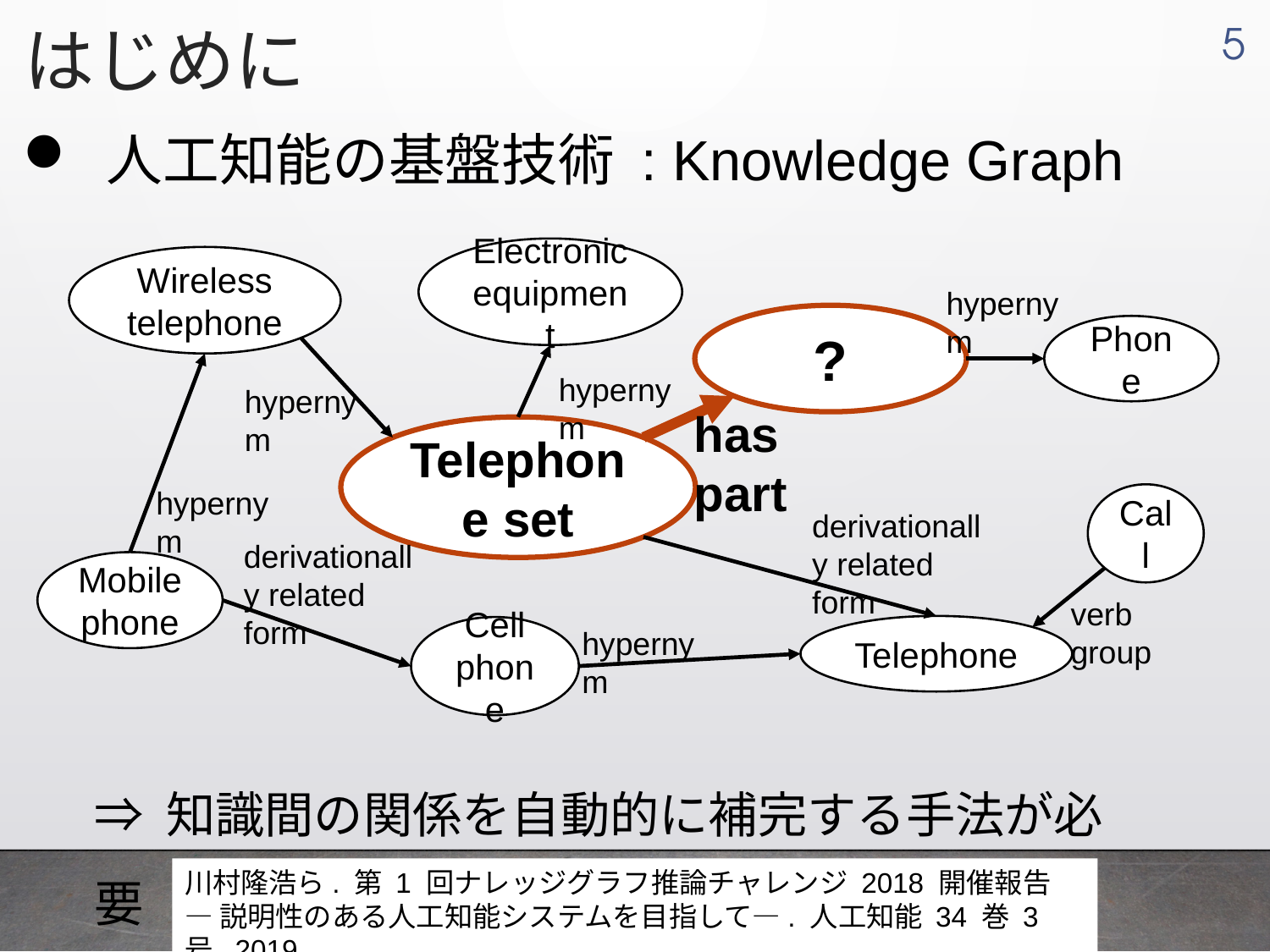

はじめに
5
 人工知能の基盤技術 : Knowledge Graph
Electronic equipment
Wireless telephone
hypernym
?
Phone
hypernym
hypernym
has part
Telephone set
hypernym
Call
derivationally related form
derivationally related form
Mobile phone
verb group
Telephone
Cell phone
hypernym
⇒ 知識間の関係を自動的に補完する手法が必要
川村隆浩ら. 第 1 回ナレッジグラフ推論チャレンジ 2018 開催報告
―説明性のある人工知能システムを目指して―. 人工知能 34 巻 3 号, 2019.